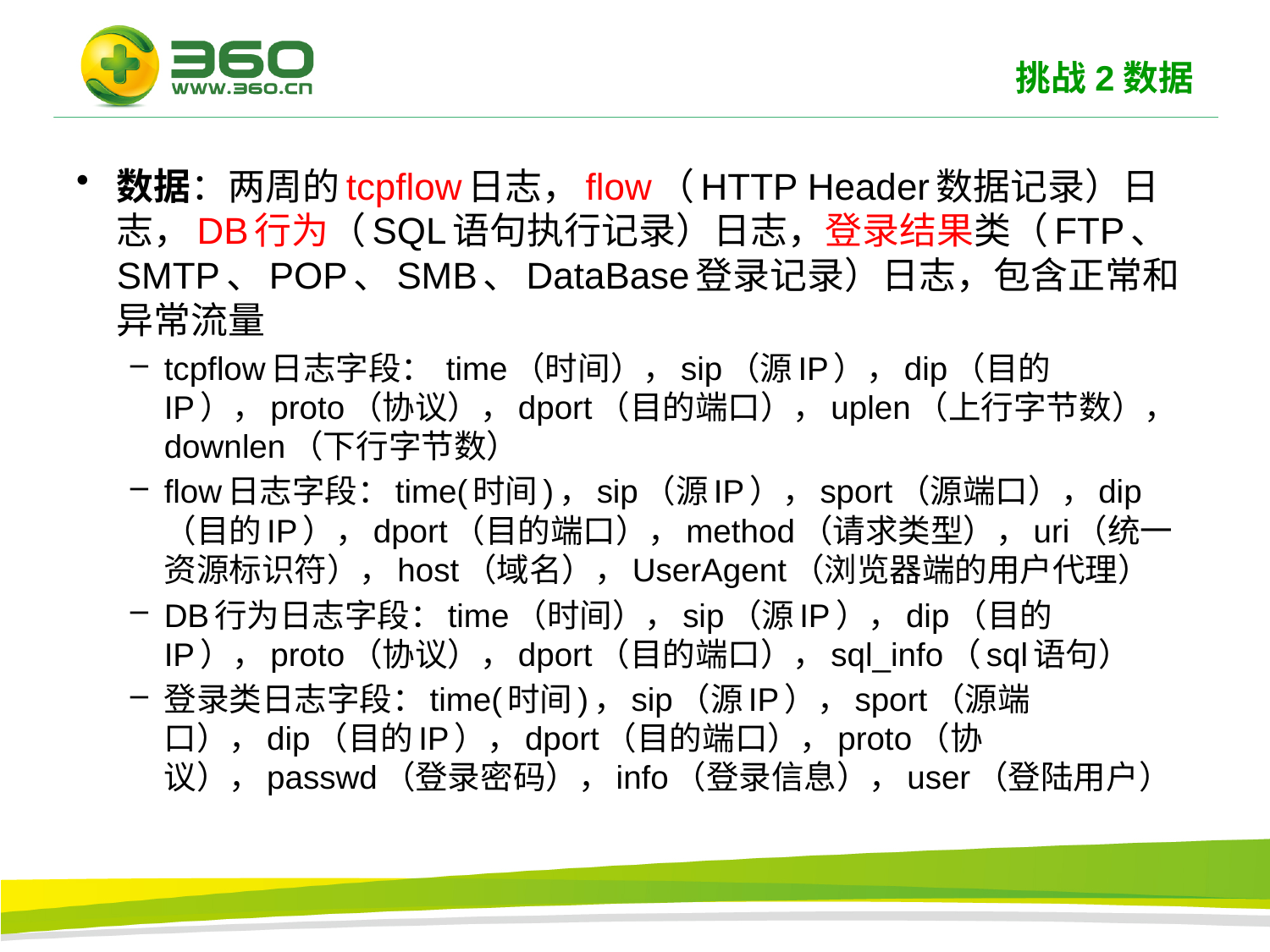

# 挑战2数据
数据：两周的tcpflow日志，flow（HTTP Header数据记录）日志，DB行为（SQL语句执行记录）日志，登录结果类（FTP、SMTP、POP、SMB、DataBase登录记录）日志，包含正常和异常流量
tcpflow日志字段： time（时间），sip（源IP），dip（目的IP），proto（协议），dport（目的端口），uplen（上行字节数），downlen（下行字节数）
flow日志字段：time(时间)，sip（源IP），sport（源端口），dip（目的IP），dport（目的端口），method（请求类型），uri（统一资源标识符），host（域名），UserAgent（浏览器端的用户代理）
DB行为日志字段：time（时间），sip（源IP），dip（目的IP），proto（协议），dport（目的端口），sql_info（sql语句）
登录类日志字段：time(时间)，sip（源IP），sport（源端口），dip（目的IP），dport（目的端口），proto（协议），passwd（登录密码），info（登录信息），user（登陆用户）